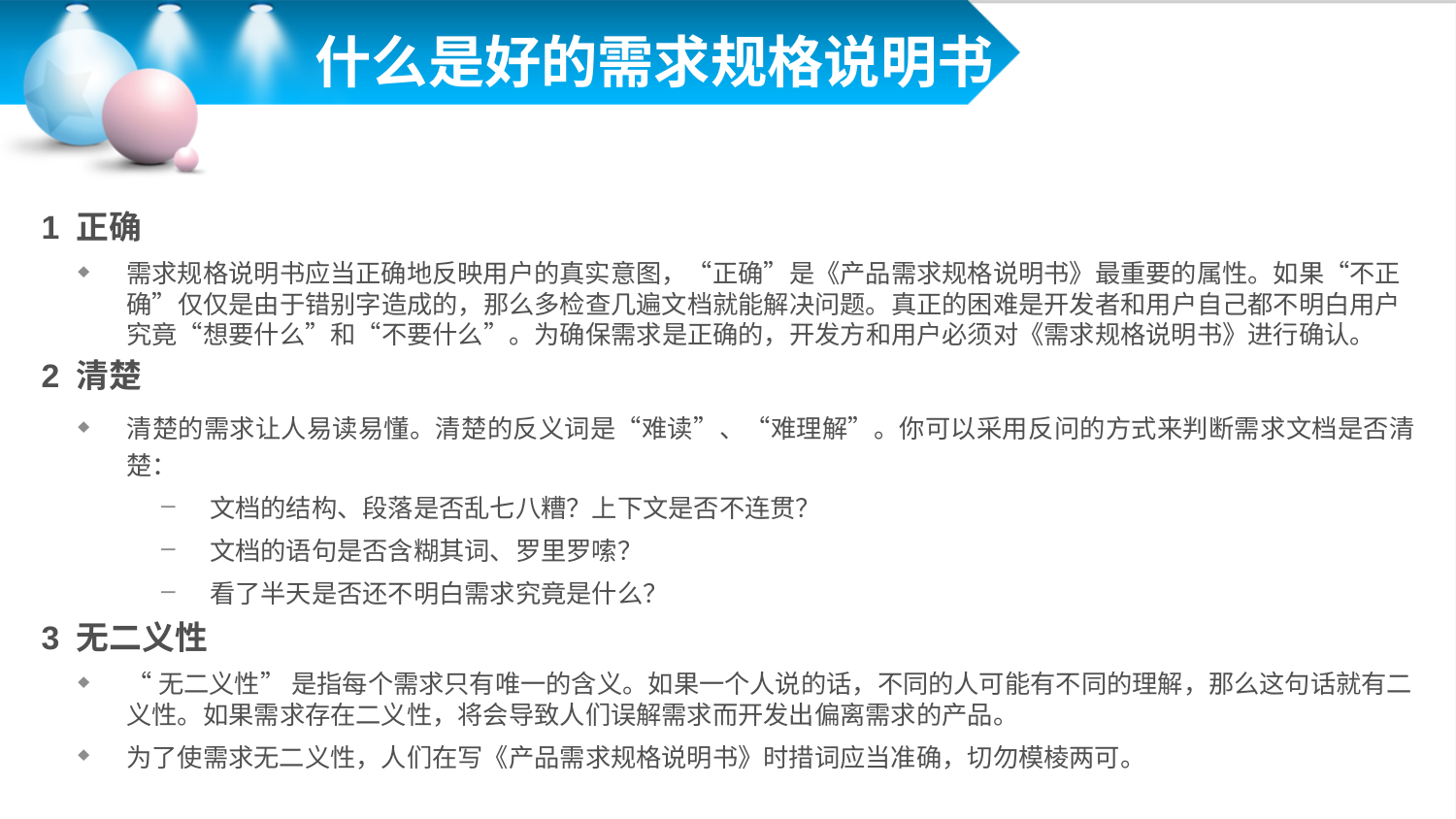

什么是好的需求规格说明书
1 正确
需求规格说明书应当正确地反映用户的真实意图，“正确”是《产品需求规格说明书》最重要的属性。如果“不正确”仅仅是由于错别字造成的，那么多检查几遍文档就能解决问题。真正的困难是开发者和用户自己都不明白用户究竟“想要什么”和“不要什么”。为确保需求是正确的，开发方和用户必须对《需求规格说明书》进行确认。
2 清楚
清楚的需求让人易读易懂。清楚的反义词是“难读”、“难理解”。你可以采用反问的方式来判断需求文档是否清楚：
文档的结构、段落是否乱七八糟？上下文是否不连贯？
文档的语句是否含糊其词、罗里罗嗦？
看了半天是否还不明白需求究竟是什么？
3 无二义性
“无二义性” 是指每个需求只有唯一的含义。如果一个人说的话，不同的人可能有不同的理解，那么这句话就有二义性。如果需求存在二义性，将会导致人们误解需求而开发出偏离需求的产品。
为了使需求无二义性，人们在写《产品需求规格说明书》时措词应当准确，切勿模棱两可。